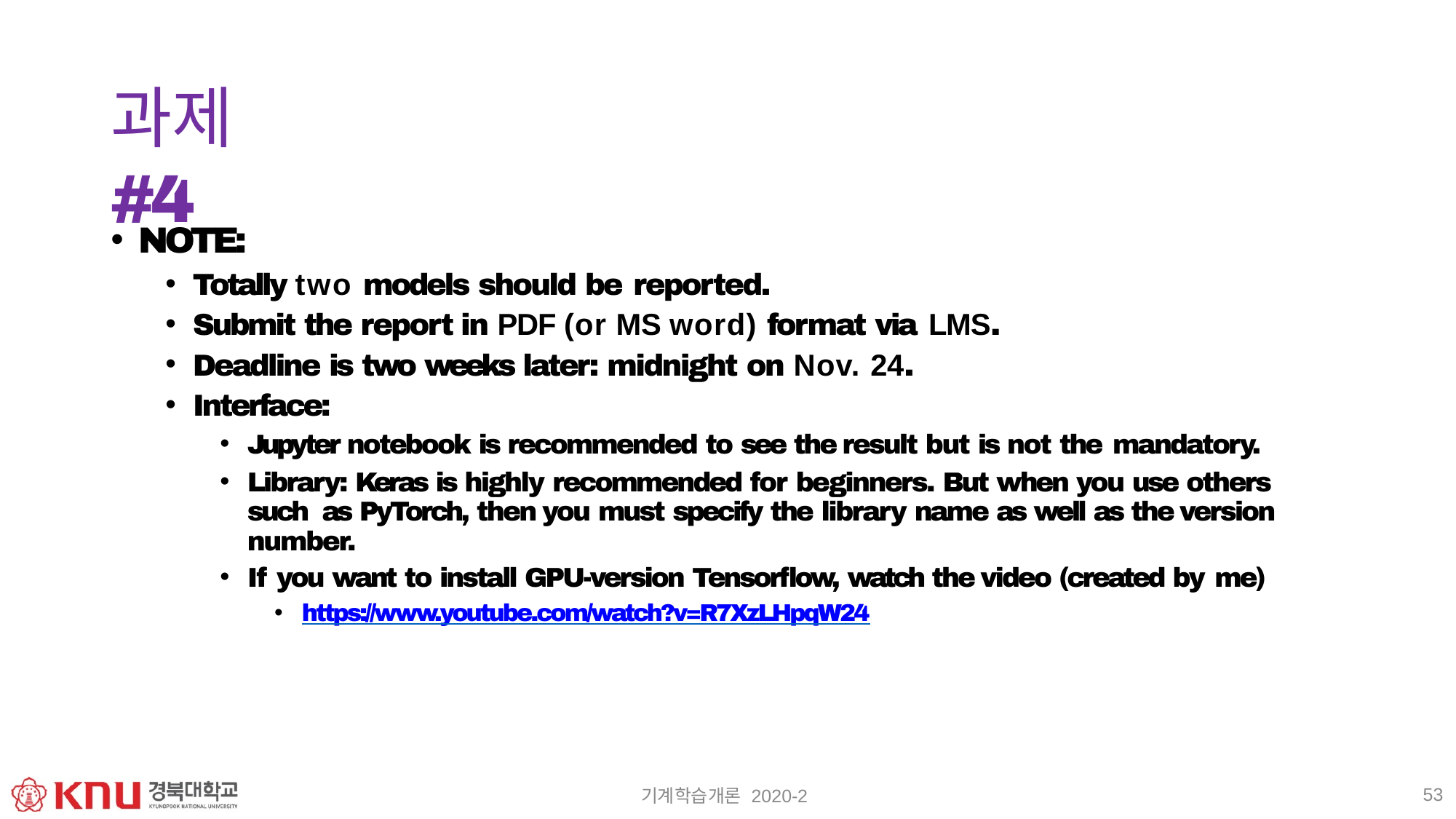

# 과제 #4
NOTE:
Totally two models should be reported.
Submit the report in PDF (or MS word) format via LMS.
Deadline is two weeks later: midnight on Nov. 24.
Interface:
Jupyter notebook is recommended to see the result but is not the mandatory.
Library: Keras is highly recommended for beginners. But when you use others such  as PyTorch, then you must specify the library name as well as the version number.
If you want to install GPU-version Tensorflow, watch the video (created by me)
https://www.youtube.com/watch?v=R7XzLHpqW24
53
기계학습개론 2020-2